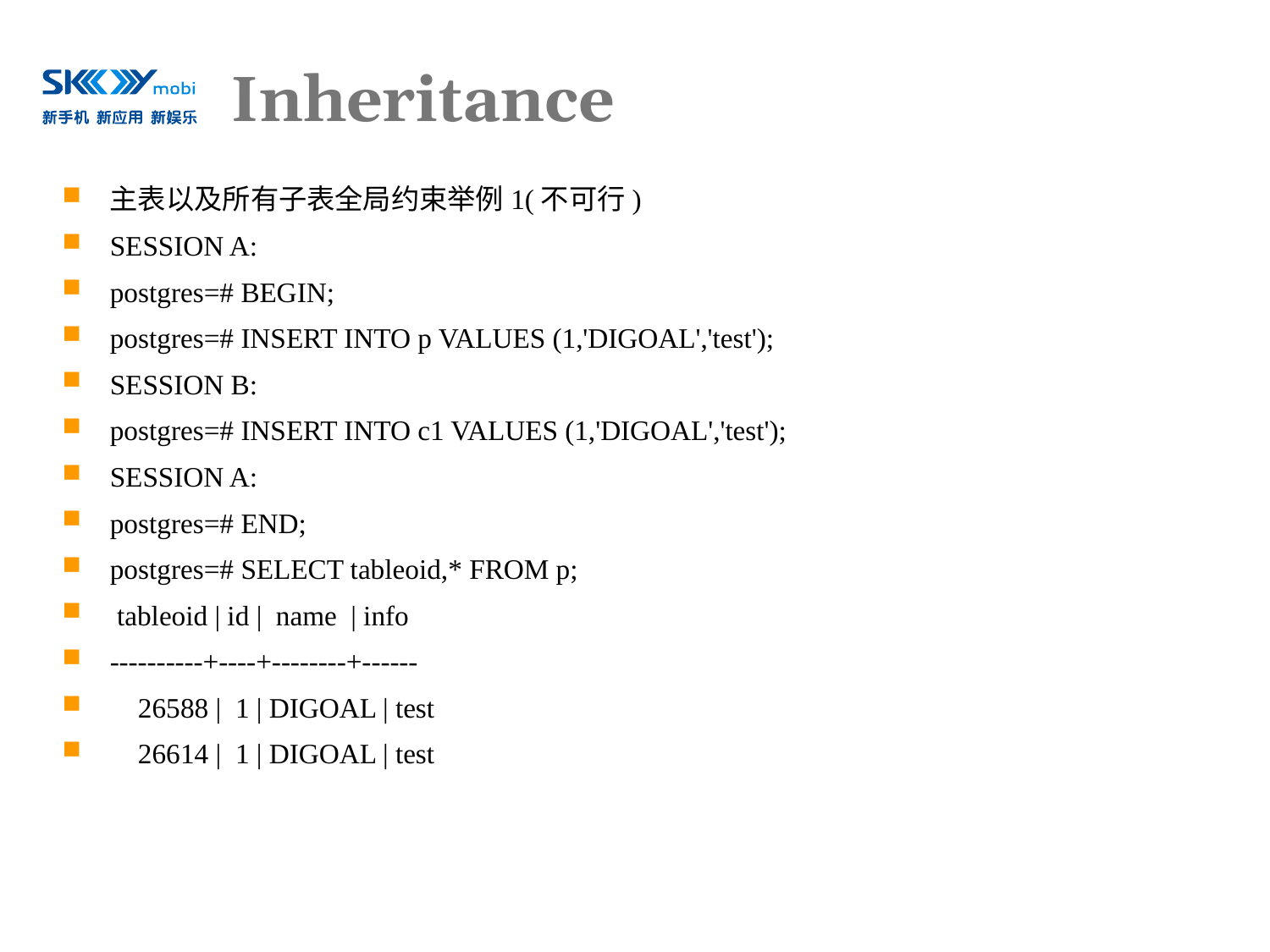

# Inheritance
主表以及所有子表全局约束举例1(不可行)
SESSION A:
postgres=# BEGIN;
postgres=# INSERT INTO p VALUES (1,'DIGOAL','test');
SESSION B:
postgres=# INSERT INTO c1 VALUES (1,'DIGOAL','test');
SESSION A:
postgres=# END;
postgres=# SELECT tableoid,* FROM p;
 tableoid | id |  name  | info
----------+----+--------+------
    26588 |  1 | DIGOAL | test
    26614 |  1 | DIGOAL | test